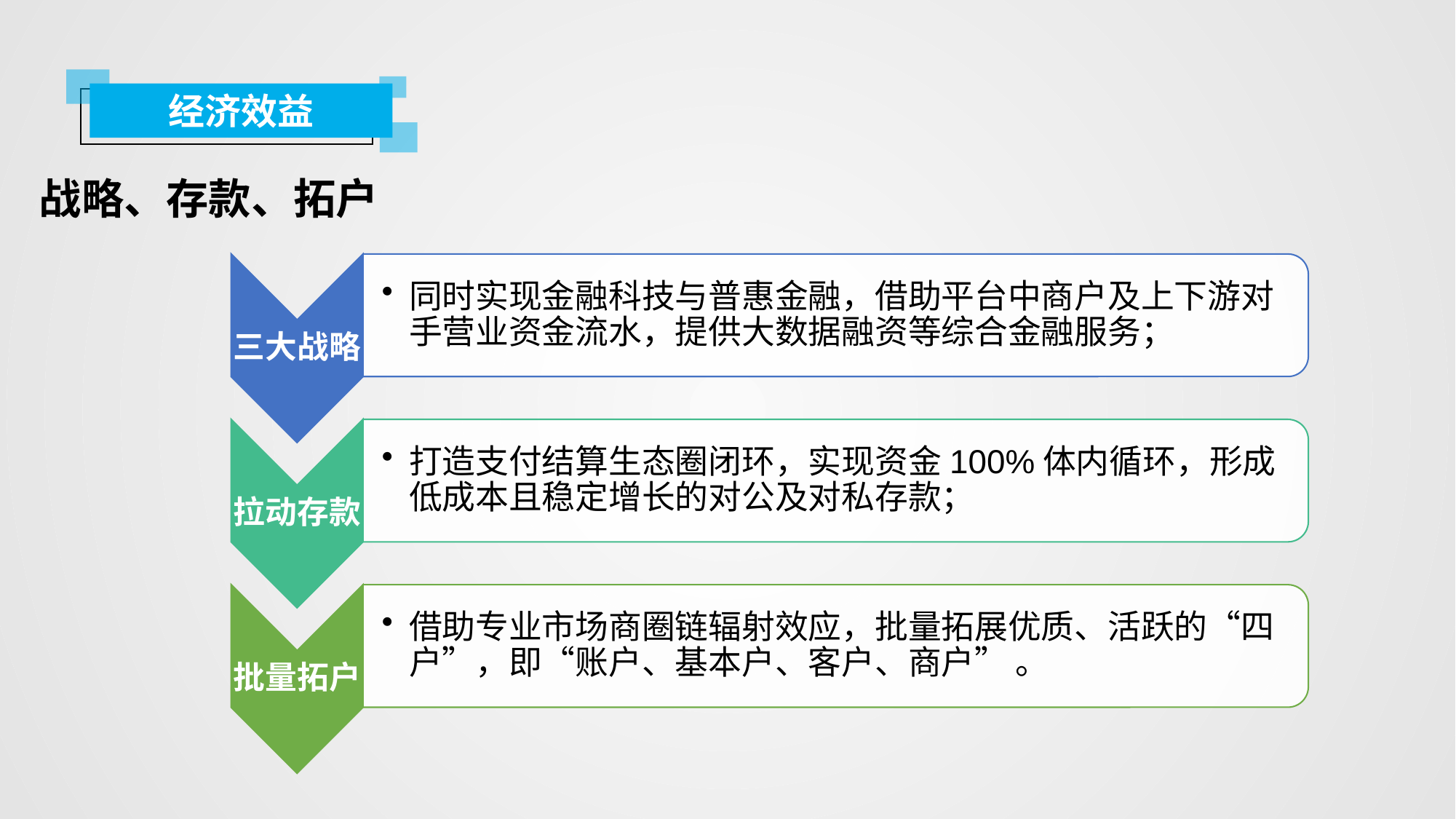

经济效益

战略、存款、拓户
三大战略
同时实现金融科技与普惠金融，借助平台中商户及上下游对手营业资金流水，提供大数据融资等综合金融服务；
拉动存款
打造支付结算生态圈闭环，实现资金100%体内循环，形成低成本且稳定增长的对公及对私存款；
批量拓户
借助专业市场商圈链辐射效应，批量拓展优质、活跃的“四户”，即“账户、基本户、客户、商户” 。